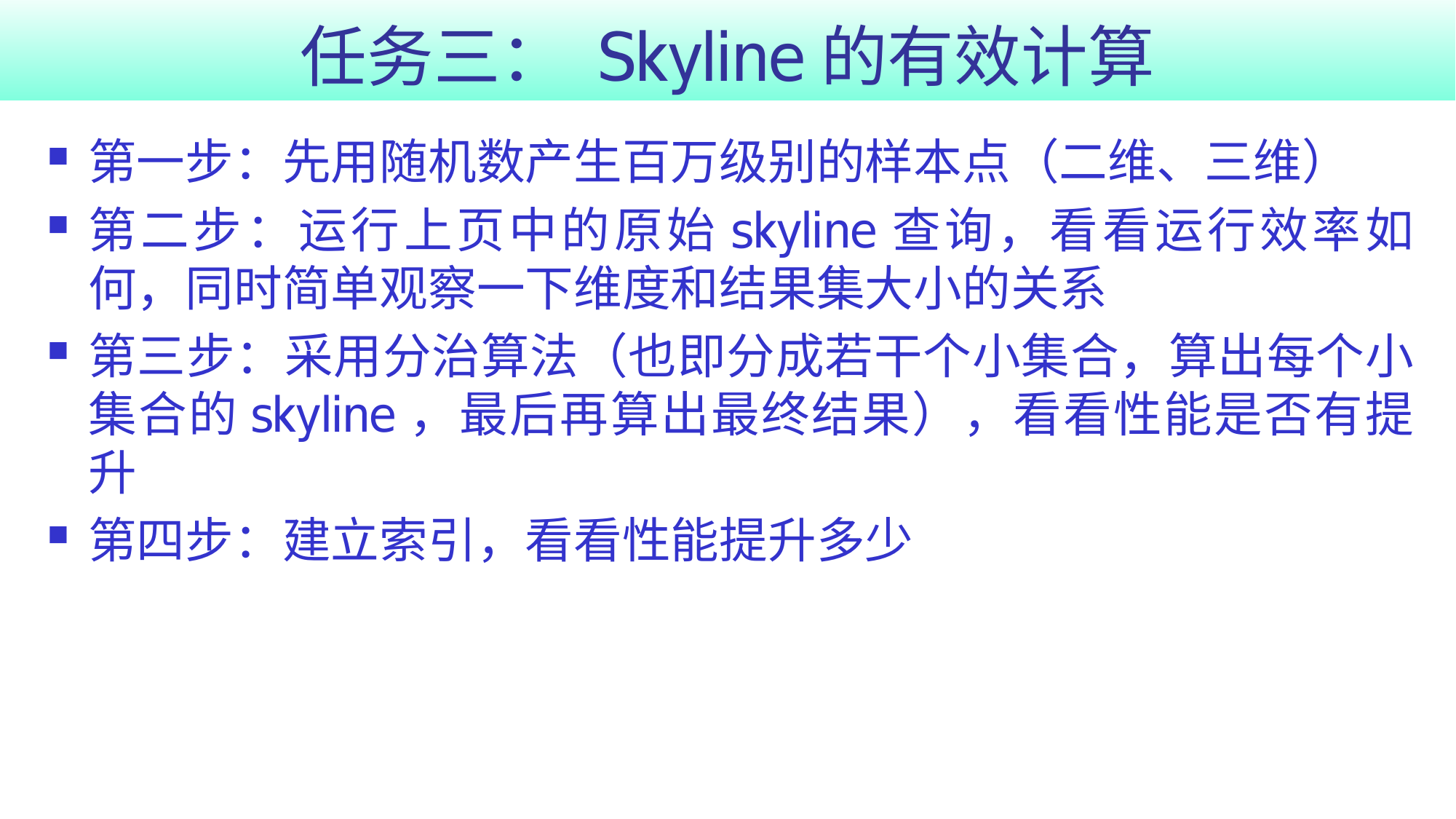

# 任务三： Skyline的有效计算
第一步：先用随机数产生百万级别的样本点（二维、三维）
第二步：运行上页中的原始skyline查询，看看运行效率如何，同时简单观察一下维度和结果集大小的关系
第三步：采用分治算法（也即分成若干个小集合，算出每个小集合的skyline，最后再算出最终结果），看看性能是否有提升
第四步：建立索引，看看性能提升多少